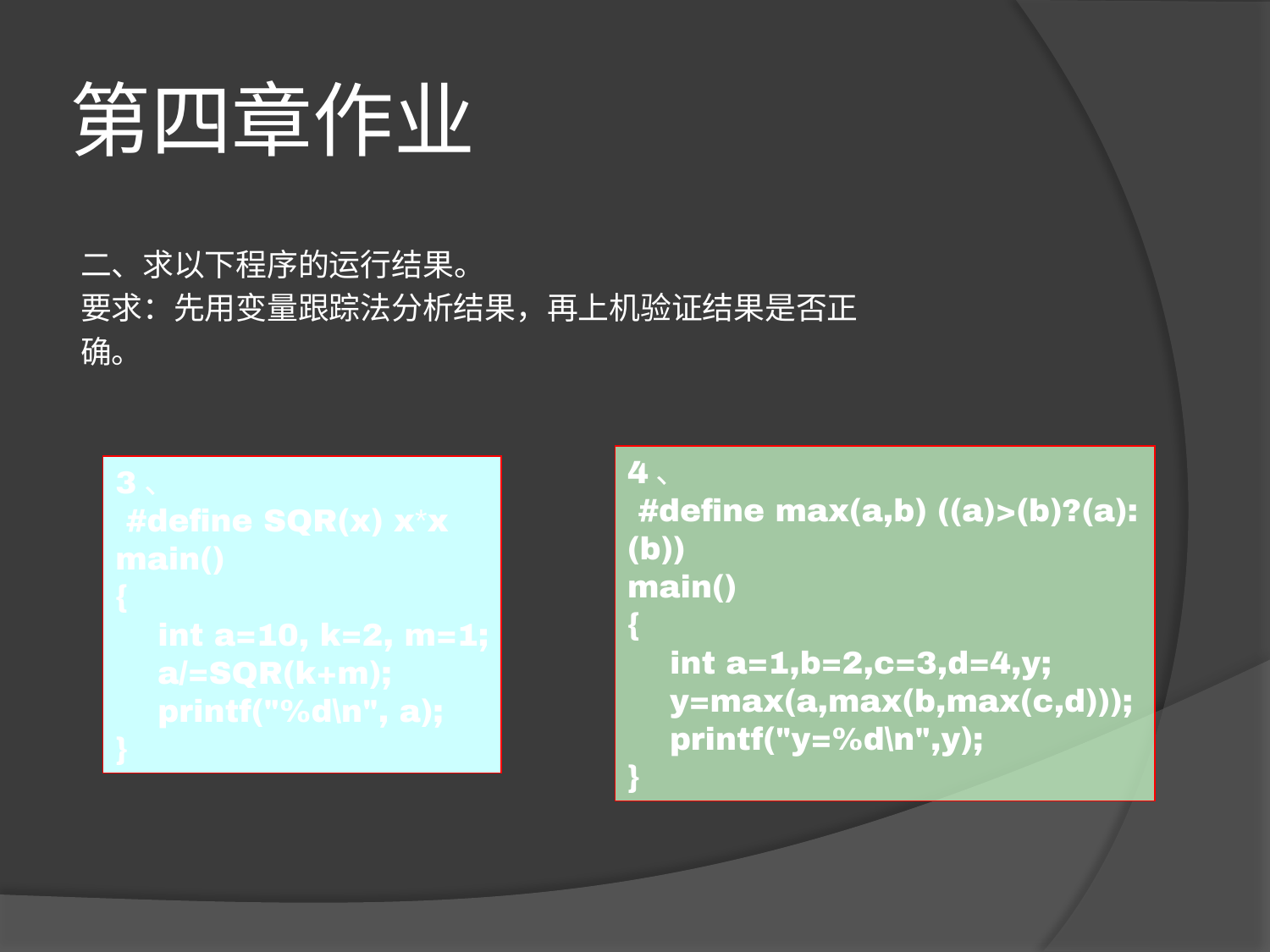

# 第四章作业
二、求以下程序的运行结果。
要求：先用变量跟踪法分析结果，再上机验证结果是否正
确。
4、
 #define max(a,b) ((a)>(b)?(a):(b))
main()
{
    int a=1,b=2,c=3,d=4,y;
    y=max(a,max(b,max(c,d)));
    printf("y=%d\n",y);
}
3、
 #define SQR(x) x*x
main()
{
    int a=10, k=2, m=1;
    a/=SQR(k+m);
    printf("%d\n", a);
}